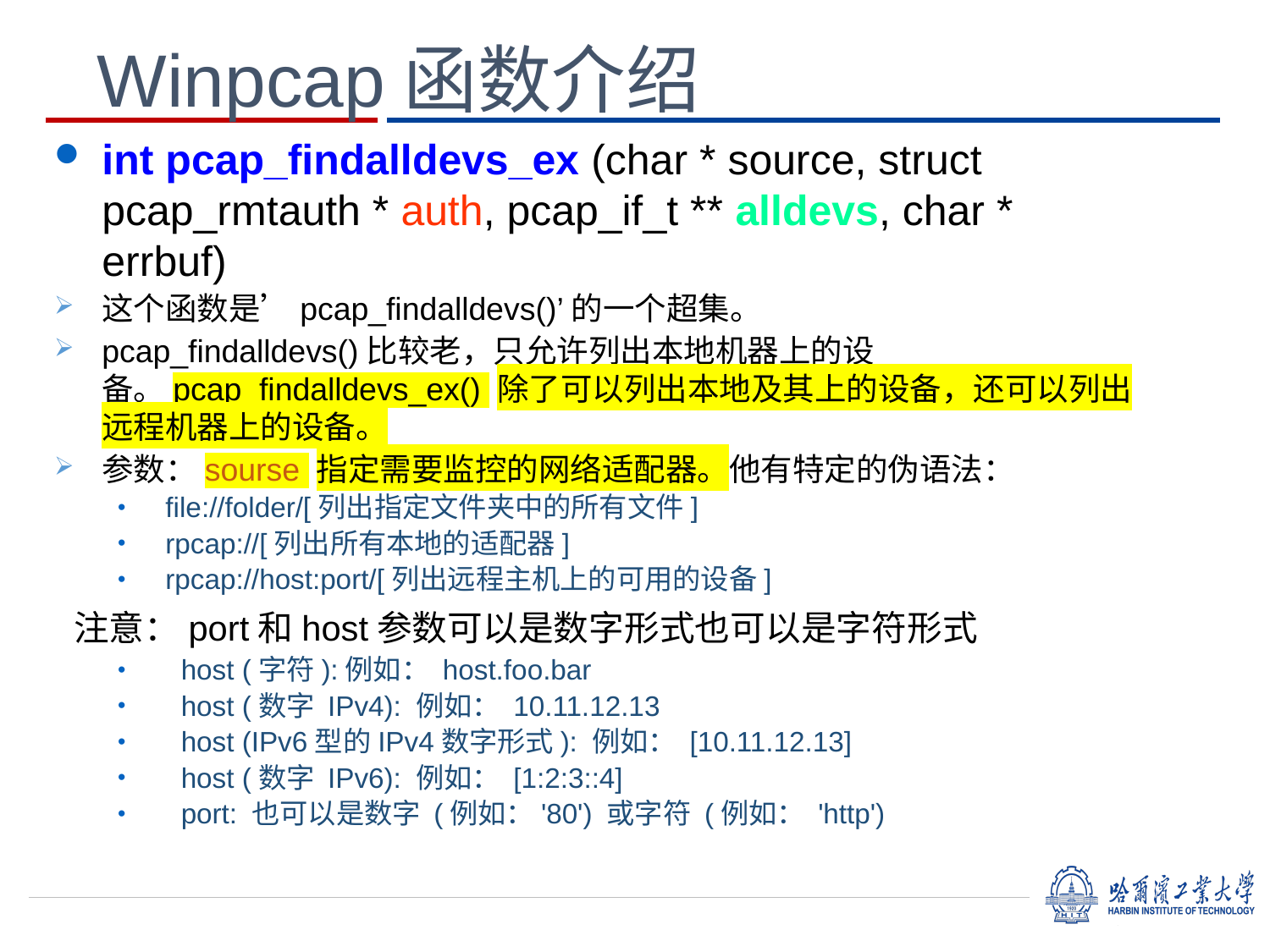

Winpcap函数介绍
int pcap_findalldevs_ex (char * source, struct pcap_rmtauth * auth, pcap_if_t ** alldevs, char * errbuf)
这个函数是’pcap_findalldevs()’的一个超集。
pcap_findalldevs()比较老，只允许列出本地机器上的设备。pcap_findalldevs_ex() 除了可以列出本地及其上的设备，还可以列出远程机器上的设备。
参数：sourse 指定需要监控的网络适配器。他有特定的伪语法：
file://folder/[列出指定文件夹中的所有文件]
rpcap://[列出所有本地的适配器]
rpcap://host:port/[列出远程主机上的可用的设备]
 注意：port和host参数可以是数字形式也可以是字符形式
  host (字符):例如： host.foo.bar
  host (数字 IPv4): 例如： 10.11.12.13
  host (IPv6型的IPv4数字形式): 例如： [10.11.12.13]
  host (数字 IPv6): 例如： [1:2:3::4]
  port: 也可以是数字 (例如：'80') 或字符 (例如： 'http')

48